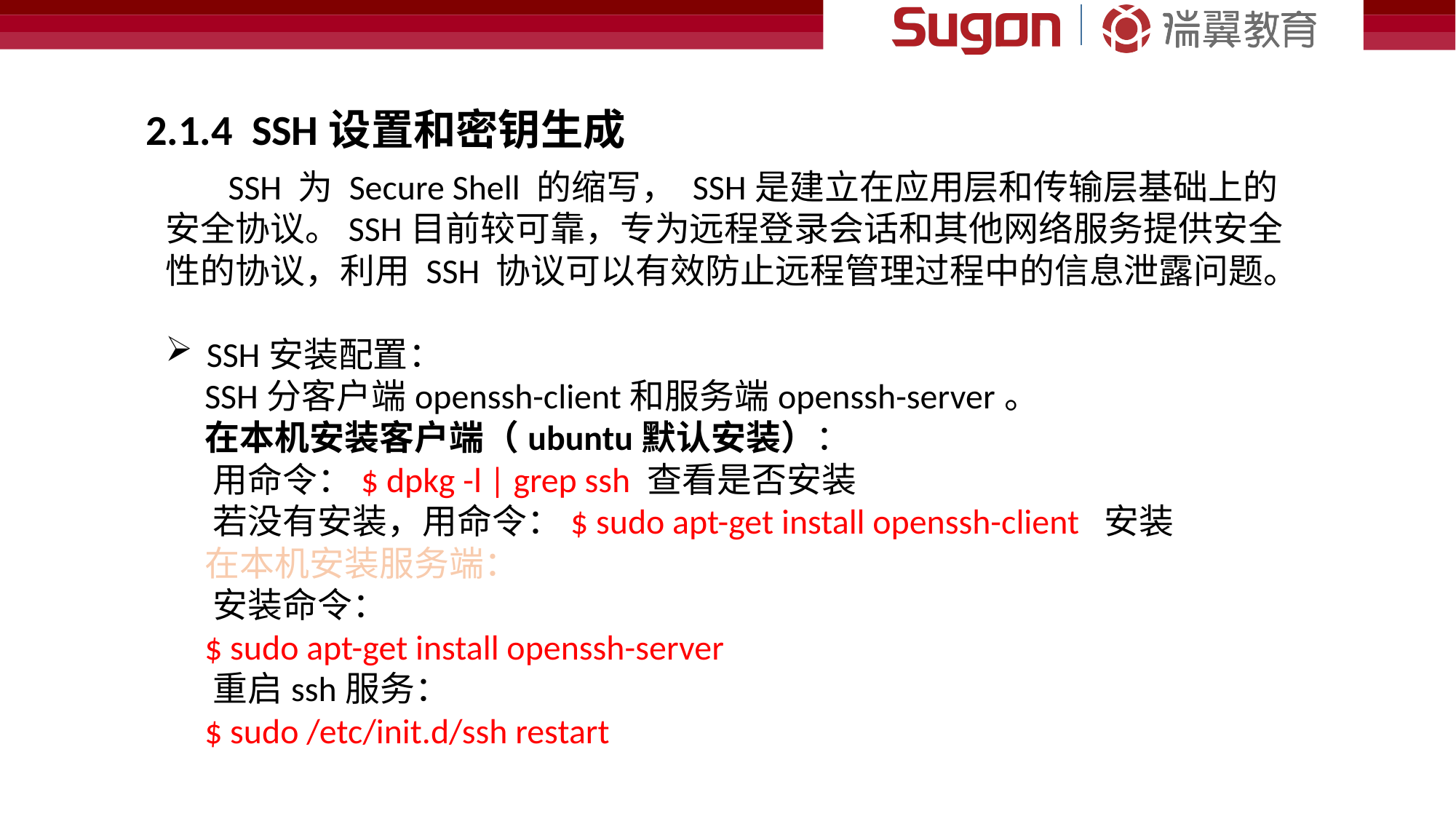

2.1.4  SSH设置和密钥生成
        SSH 为 Secure Shell 的缩写， SSH是建立在应用层和传输层基础上的安全协议。SSH目前较可靠，专为远程登录会话和其他网络服务提供安全性的协议，利用 SSH 协议可以有效防止远程管理过程中的信息泄露问题。

SSH安装配置：
     SSH分客户端openssh-client和服务端openssh-server。
    在本机安装客户端（ubuntu默认安装）：
     用命令：$ dpkg -l | grep ssh 查看是否安装
     若没有安装，用命令：$ sudo apt-get install openssh-client  安装
    在本机安装服务端：
     安装命令：
     $ sudo apt-get install openssh-server
     重启ssh服务：
     $ sudo /etc/init.d/ssh restart